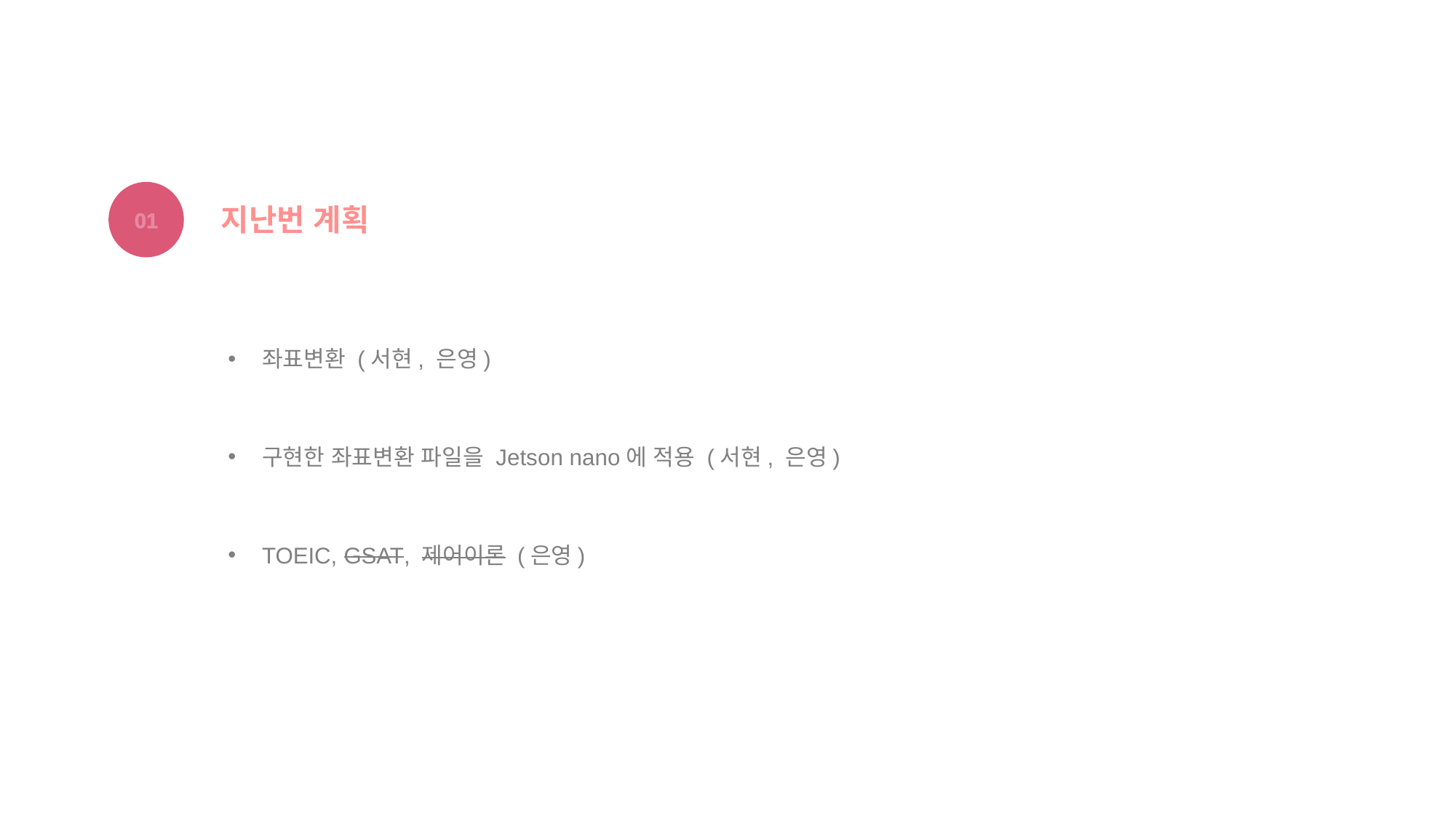

01
지난번 계획
좌표변환 (서현, 은영)

구현한 좌표변환 파일을 Jetson nano에 적용 (서현, 은영)

TOEIC, GSAT, 제어이론 (은영)